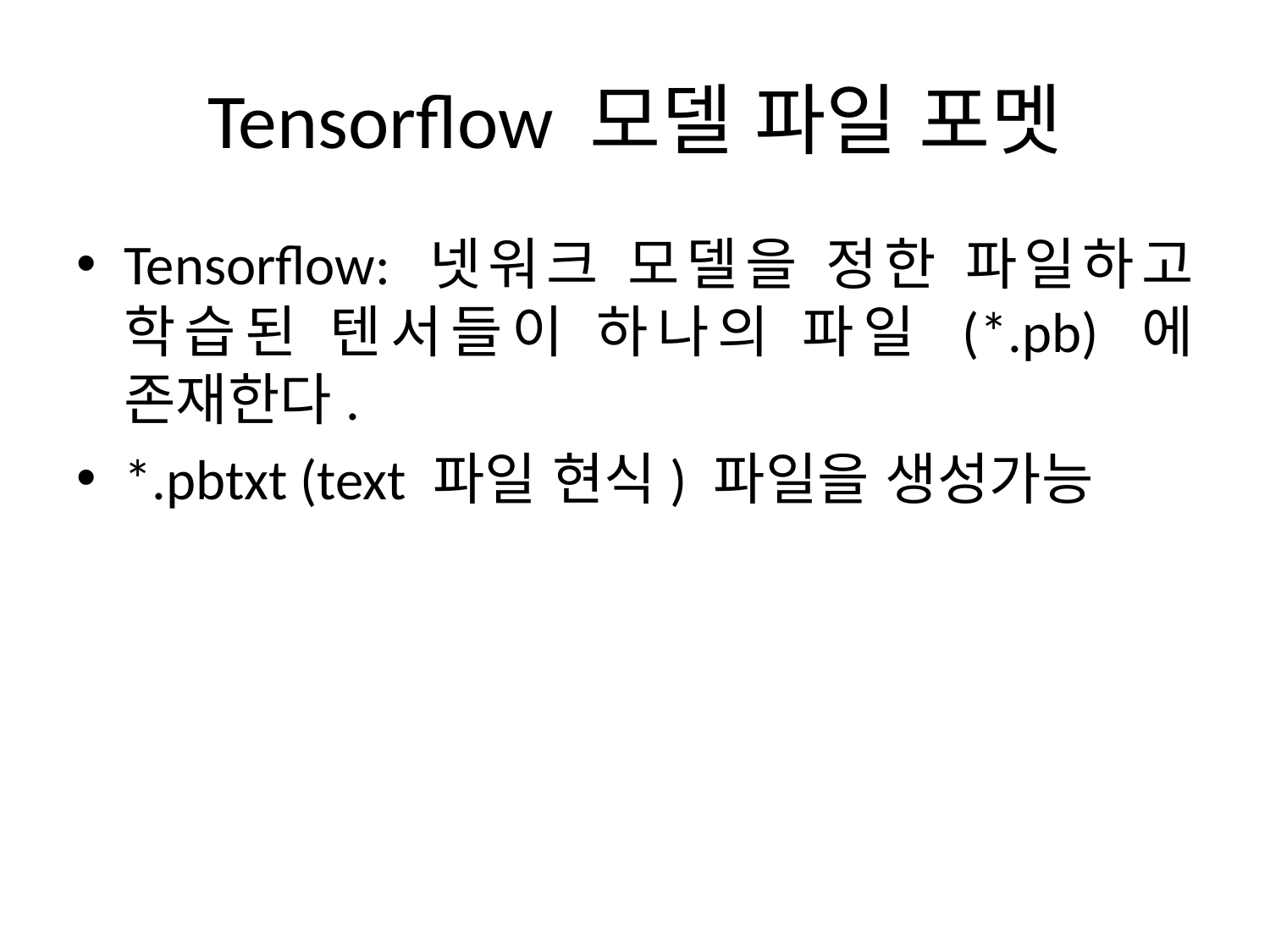

# Tensorflow 모델 파일 포멧
Tensorflow: 넷워크 모델을 정한 파일하고 학습된 텐서들이 하나의 파일 (*.pb) 에 존재한다.
*.pbtxt (text 파일 현식) 파일을 생성가능